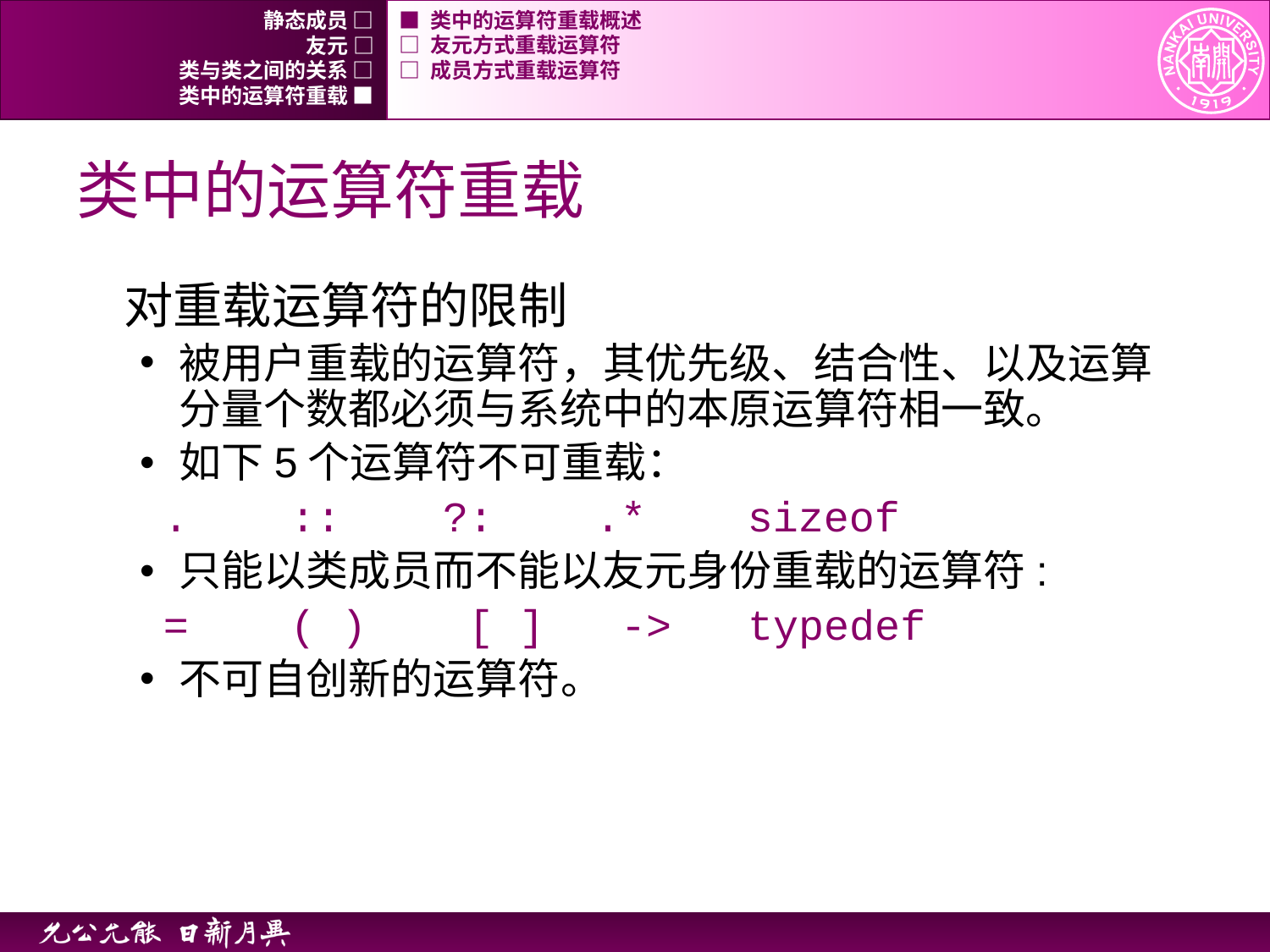

静态成员 □
■ 类中的运算符重载概述
友元 □
□ 友元方式重载运算符
类与类之间的关系 □
□ 成员方式重载运算符
类中的运算符重载 ■

# 类中的运算符重载
对重载运算符的限制
被用户重载的运算符，其优先级、结合性、以及运算分量个数都必须与系统中的本原运算符相一致。
如下5个运算符不可重载：
  .    ::    ?:    .*    sizeof
只能以类成员而不能以友元身份重载的运算符:
  =    ( )    [ ]   ->   typedef
不可自创新的运算符。